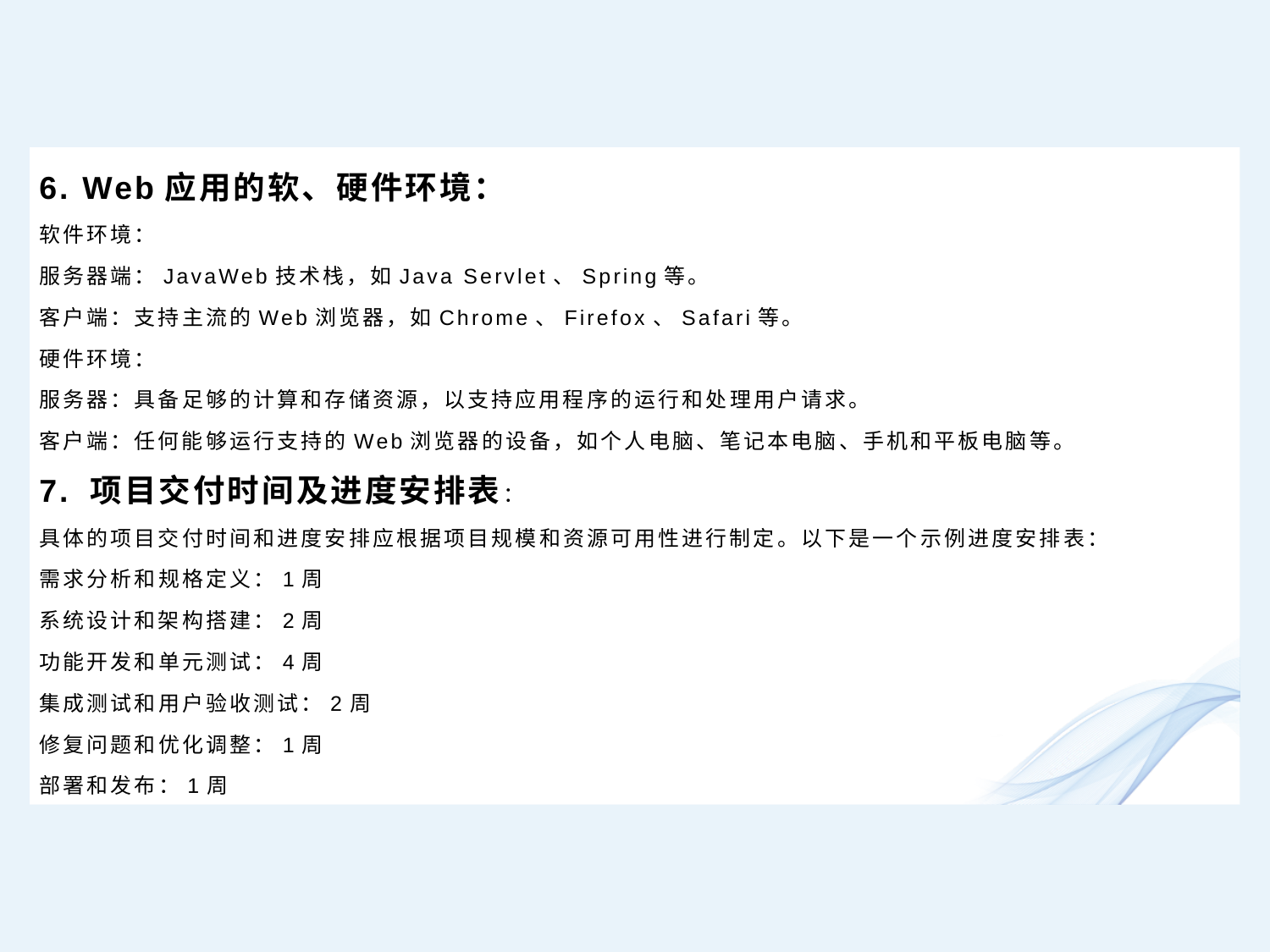

6. Web应用的软、硬件环境：
软件环境：
服务器端：JavaWeb技术栈，如Java Servlet、Spring等。
客户端：支持主流的Web浏览器，如Chrome、Firefox、Safari等。
硬件环境：
服务器：具备足够的计算和存储资源，以支持应用程序的运行和处理用户请求。
客户端：任何能够运行支持的Web浏览器的设备，如个人电脑、笔记本电脑、手机和平板电脑等。
7. 项目交付时间及进度安排表：
具体的项目交付时间和进度安排应根据项目规模和资源可用性进行制定。以下是一个示例进度安排表：
需求分析和规格定义：1周
系统设计和架构搭建：2周
功能开发和单元测试：4周
集成测试和用户验收测试：2周
修复问题和优化调整：1周
部署和发布：1周